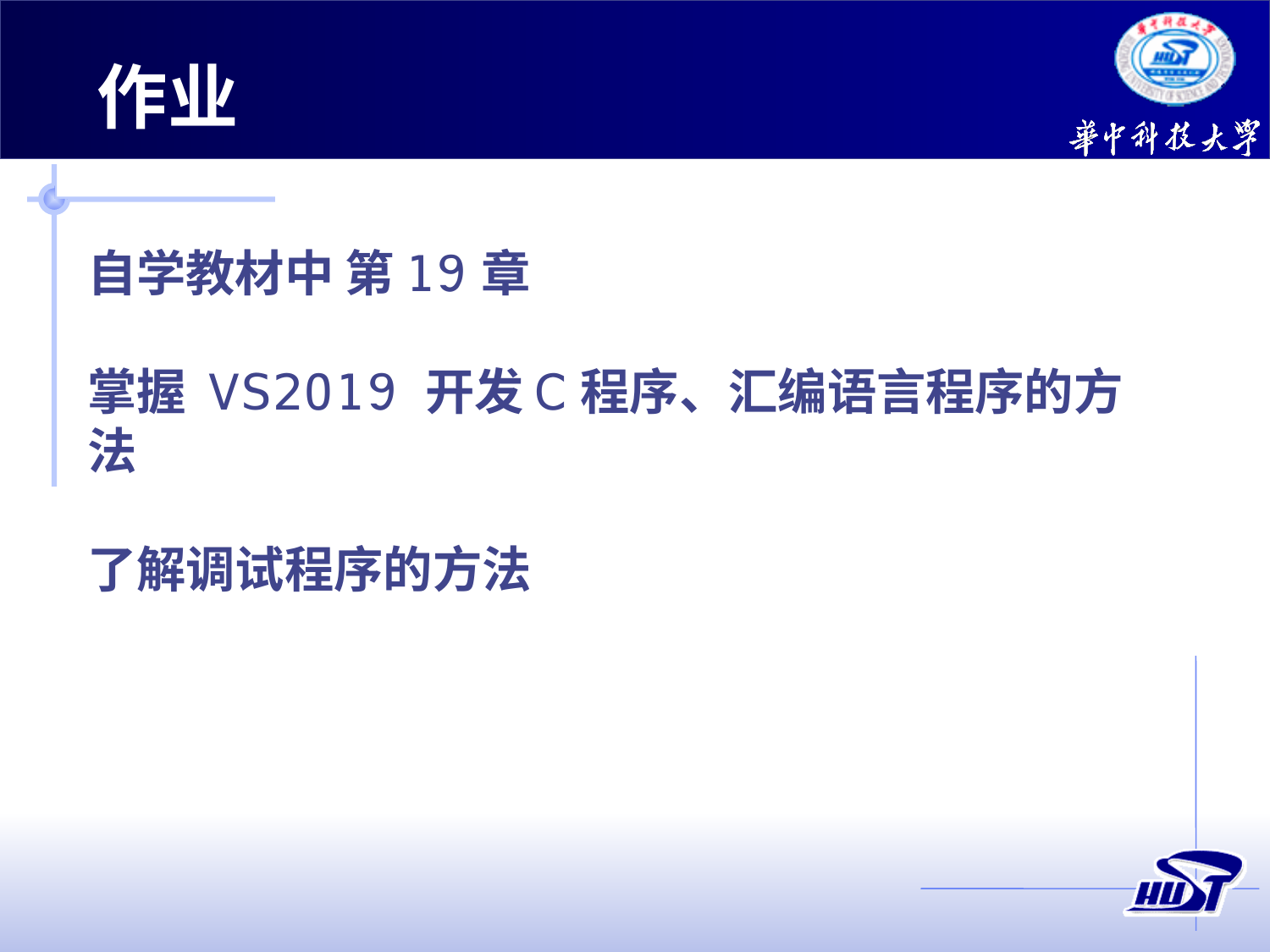

作业
自学教材中 第19章

掌握 VS2019 开发C程序、汇编语言程序的方法

了解调试程序的方法